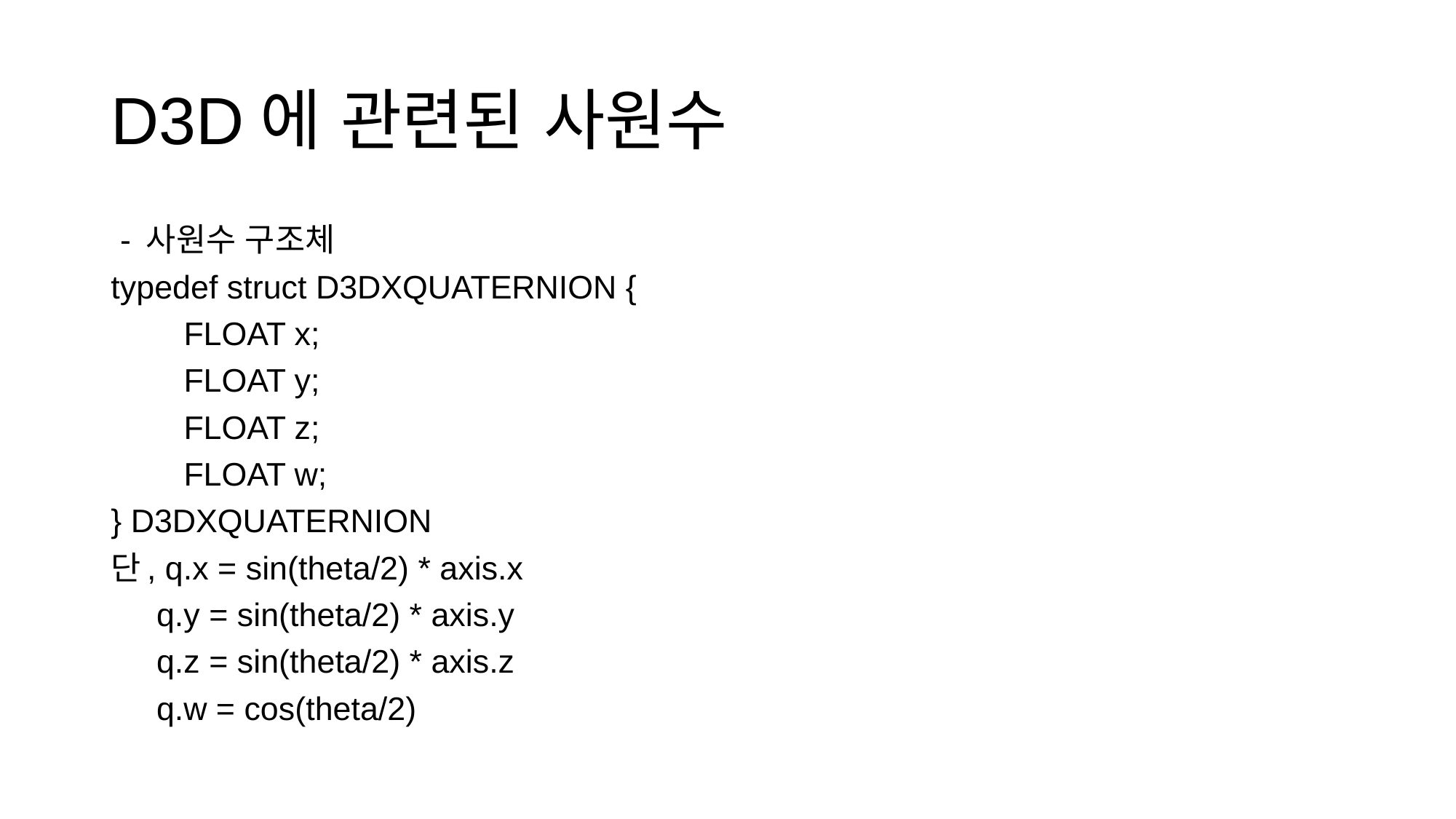

# D3D에 관련된 사원수
 - 사원수 구조체
typedef struct D3DXQUATERNION {
        FLOAT x;
        FLOAT y;
        FLOAT z;
        FLOAT w;
} D3DXQUATERNION
단, q.x = sin(theta/2) * axis.x
     q.y = sin(theta/2) * axis.y
     q.z = sin(theta/2) * axis.z
     q.w = cos(theta/2)